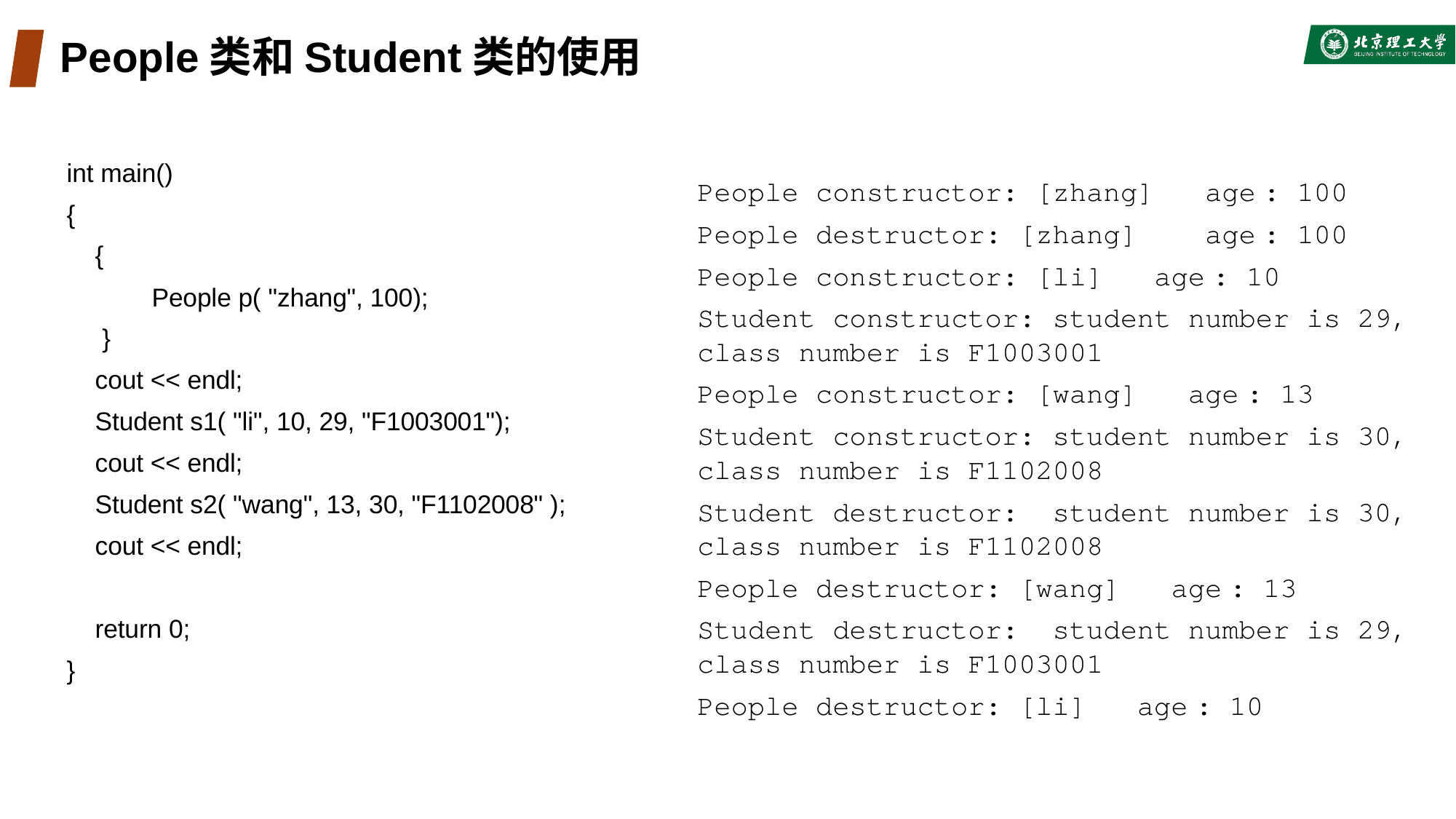

# People类和Student类的使用
int main()
{
    {
            People p( "zhang", 100);
     }
    cout << endl;
    Student s1( "li", 10, 29, "F1003001");
    cout << endl;
    Student s2( "wang", 13, 30, "F1102008" );
    cout << endl;

    return 0;
}
People constructor: [zhang]   age : 100
People destructor: [zhang]    age : 100
People constructor: [li]   age : 10
Student constructor: student number is 29, class number is F1003001
People constructor: [wang]   age : 13
Student constructor: student number is 30, class number is F1102008
Student destructor:  student number is 30, class number is F1102008
People destructor: [wang]   age : 13
Student destructor:  student number is 29, class number is F1003001
People destructor: [li]   age : 10